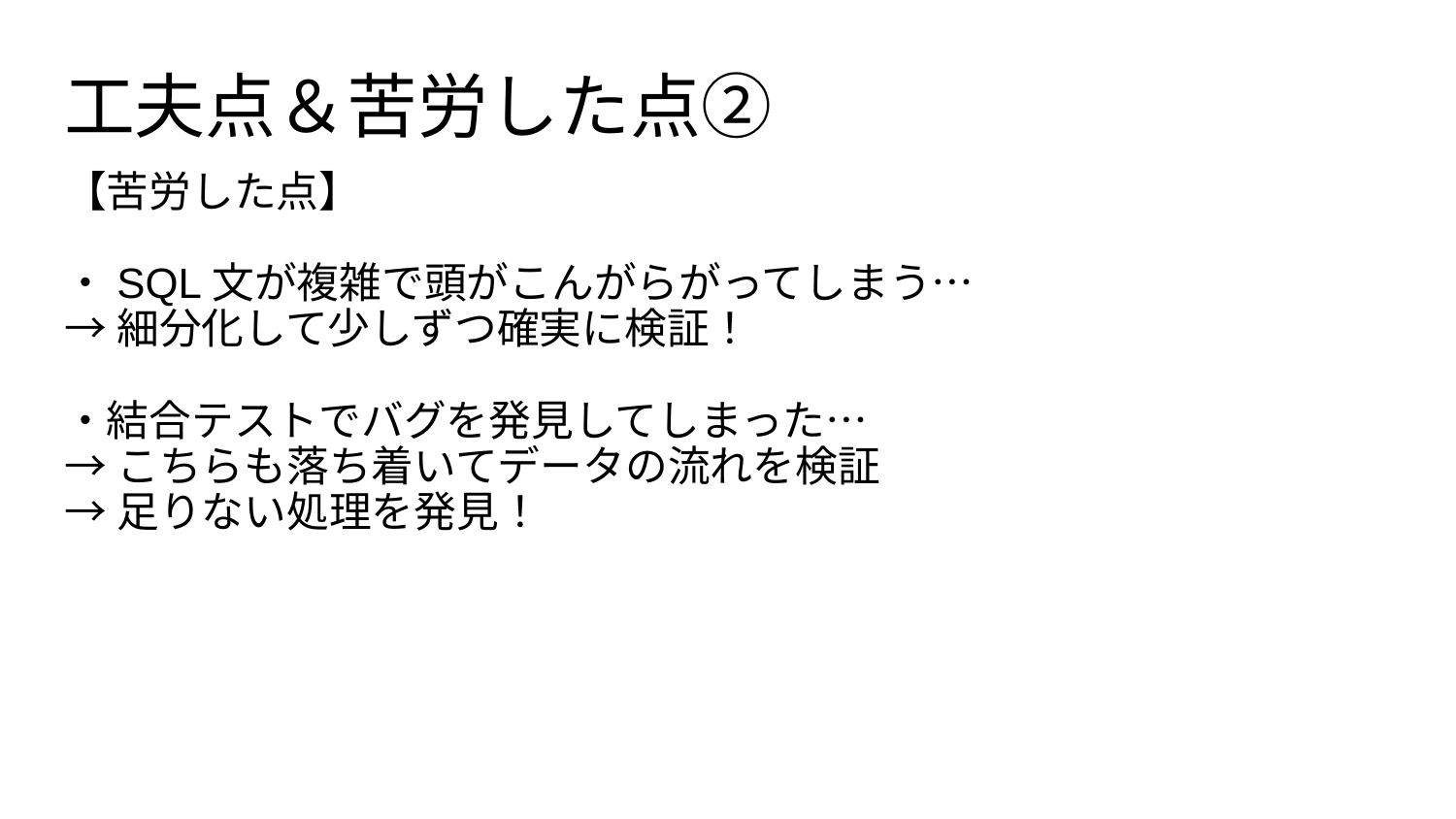

# 工夫点＆苦労した点②
【苦労した点】

・SQL文が複雑で頭がこんがらがってしまう…
→細分化して少しずつ確実に検証！

・結合テストでバグを発見してしまった…
→こちらも落ち着いてデータの流れを検証
→足りない処理を発見！